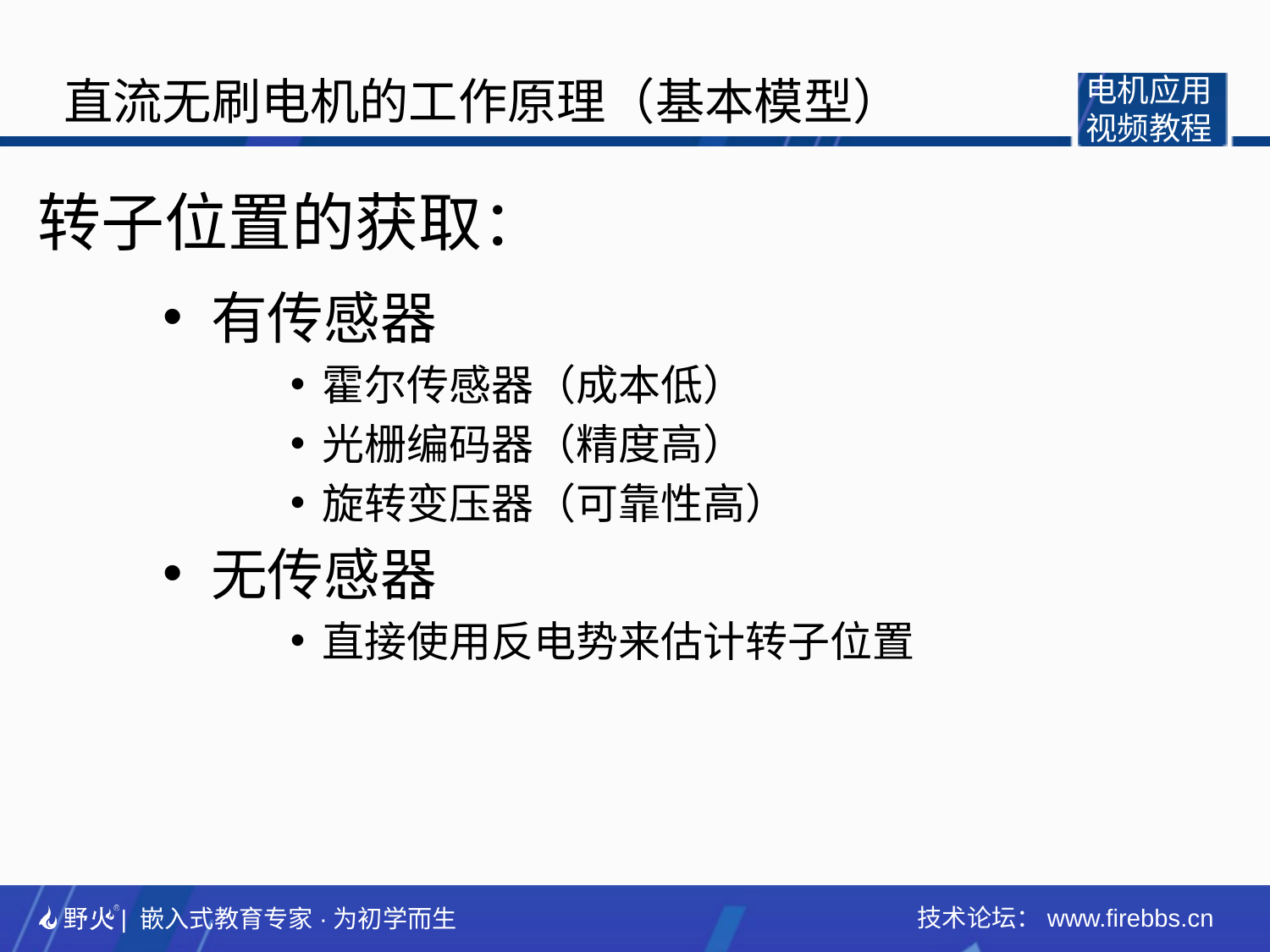

直流无刷电机的工作原理（基本模型）
电机应用
视频教程
转子位置的获取：

有传感器
霍尔传感器（成本低）
光栅编码器（精度高）
旋转变压器（可靠性高）
无传感器
直接使用反电势来估计转子位置